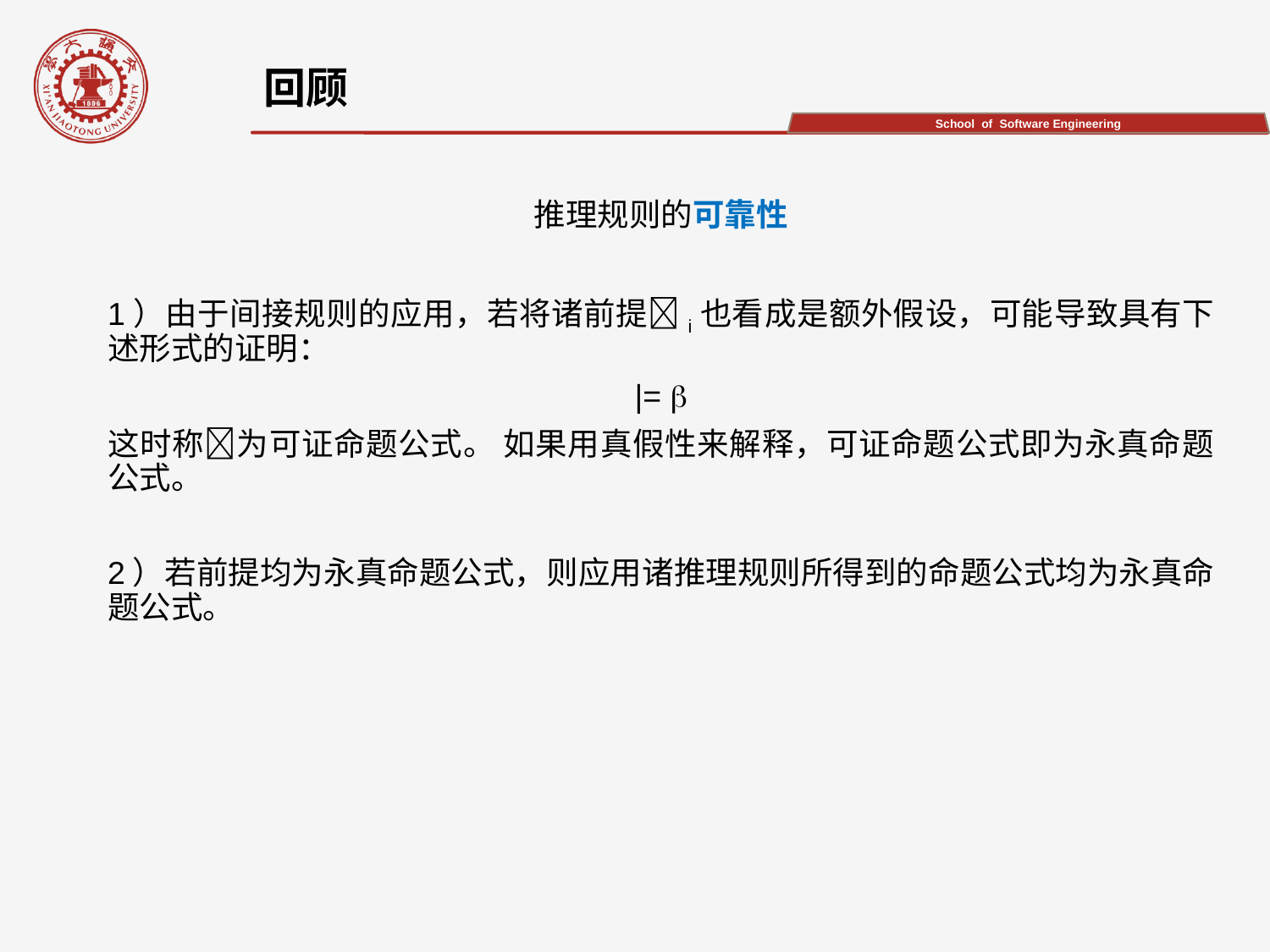

回顾
推理规则的可靠性

1）由于间接规则的应用，若将诸前提αi也看成是额外假设，可能导致具有下述形式的证明：
|= β
这时称β为可证命题公式。 如果用真假性来解释，可证命题公式即为永真命题公式。

2）若前提均为永真命题公式，则应用诸推理规则所得到的命题公式均为永真命题公式。